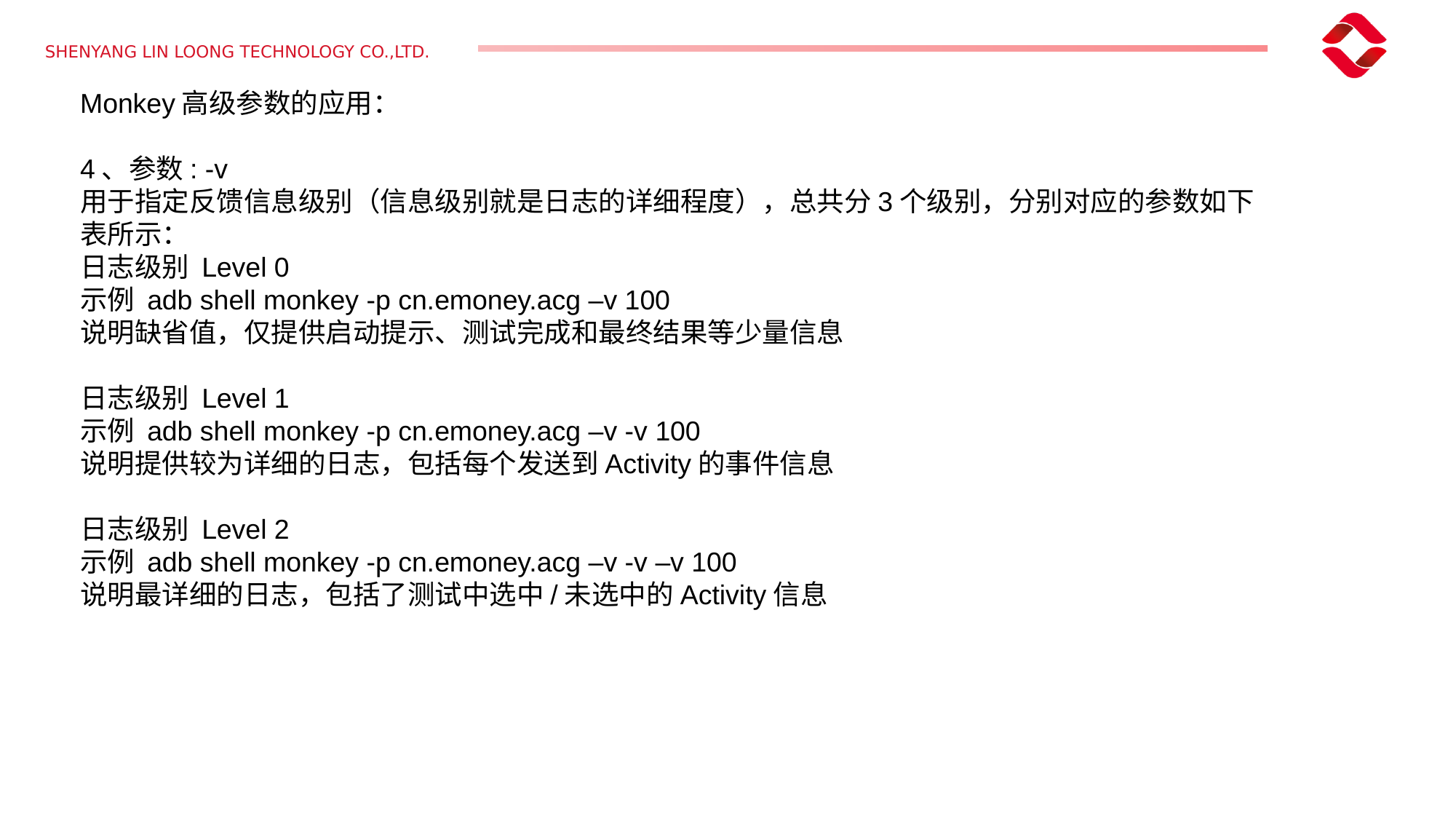

Monkey高级参数的应用：

4、参数: -v
用于指定反馈信息级别（信息级别就是日志的详细程度），总共分3个级别，分别对应的参数如下表所示：
日志级别 Level 0
示例 adb shell monkey -p cn.emoney.acg –v 100
说明缺省值，仅提供启动提示、测试完成和最终结果等少量信息

日志级别 Level 1
示例 adb shell monkey -p cn.emoney.acg –v -v 100
说明提供较为详细的日志，包括每个发送到Activity的事件信息

日志级别 Level 2
示例 adb shell monkey -p cn.emoney.acg –v -v –v 100
说明最详细的日志，包括了测试中选中/未选中的Activity信息